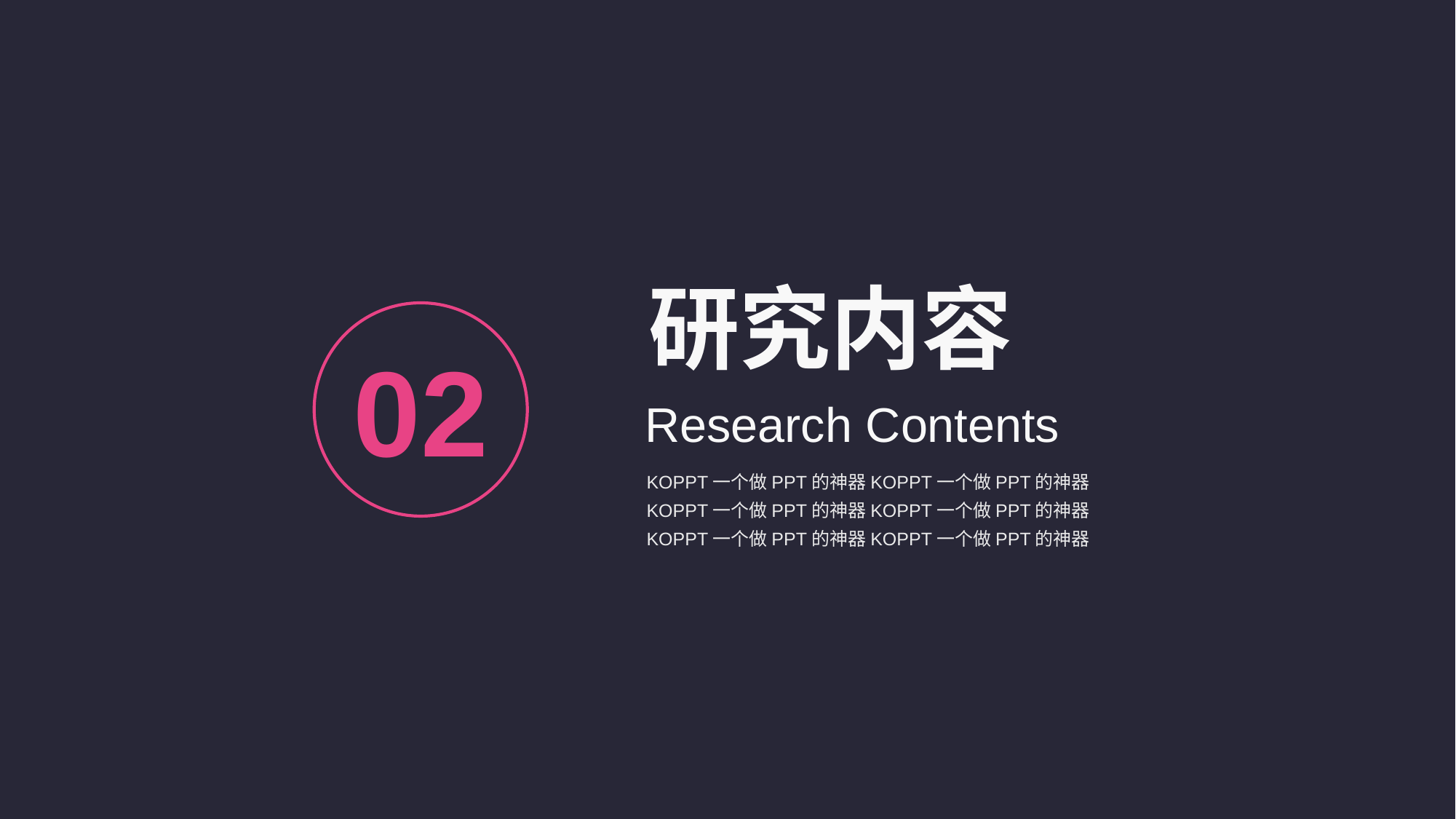

研究内容
Research Contents
KOPPT一个做PPT的神器KOPPT一个做PPT的神器KOPPT一个做PPT的神器KOPPT一个做PPT的神器KOPPT一个做PPT的神器KOPPT一个做PPT的神器

02